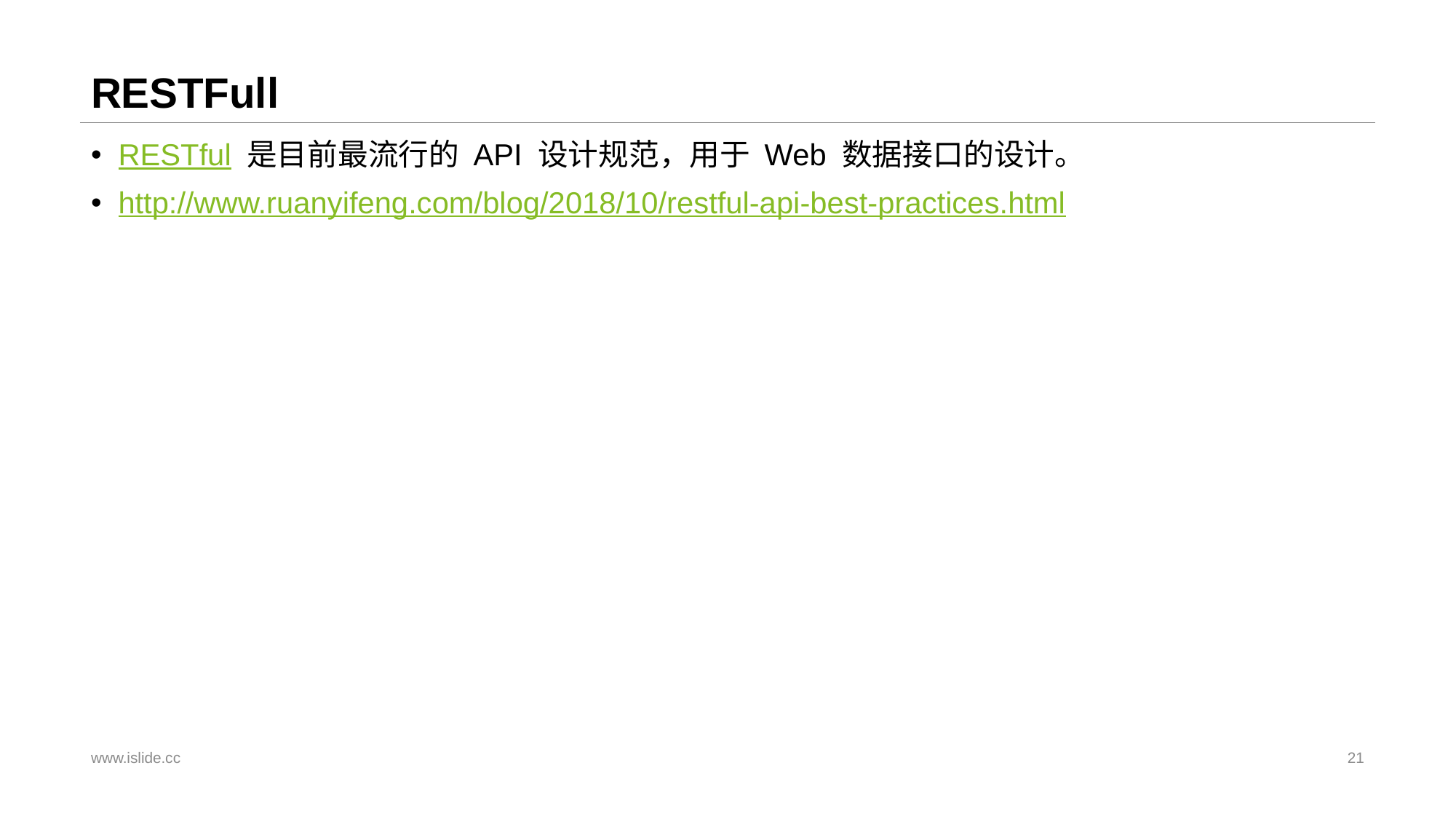

# RESTFull
RESTful 是目前最流行的 API 设计规范，用于 Web 数据接口的设计。
http://www.ruanyifeng.com/blog/2018/10/restful-api-best-practices.html
www.islide.cc
21